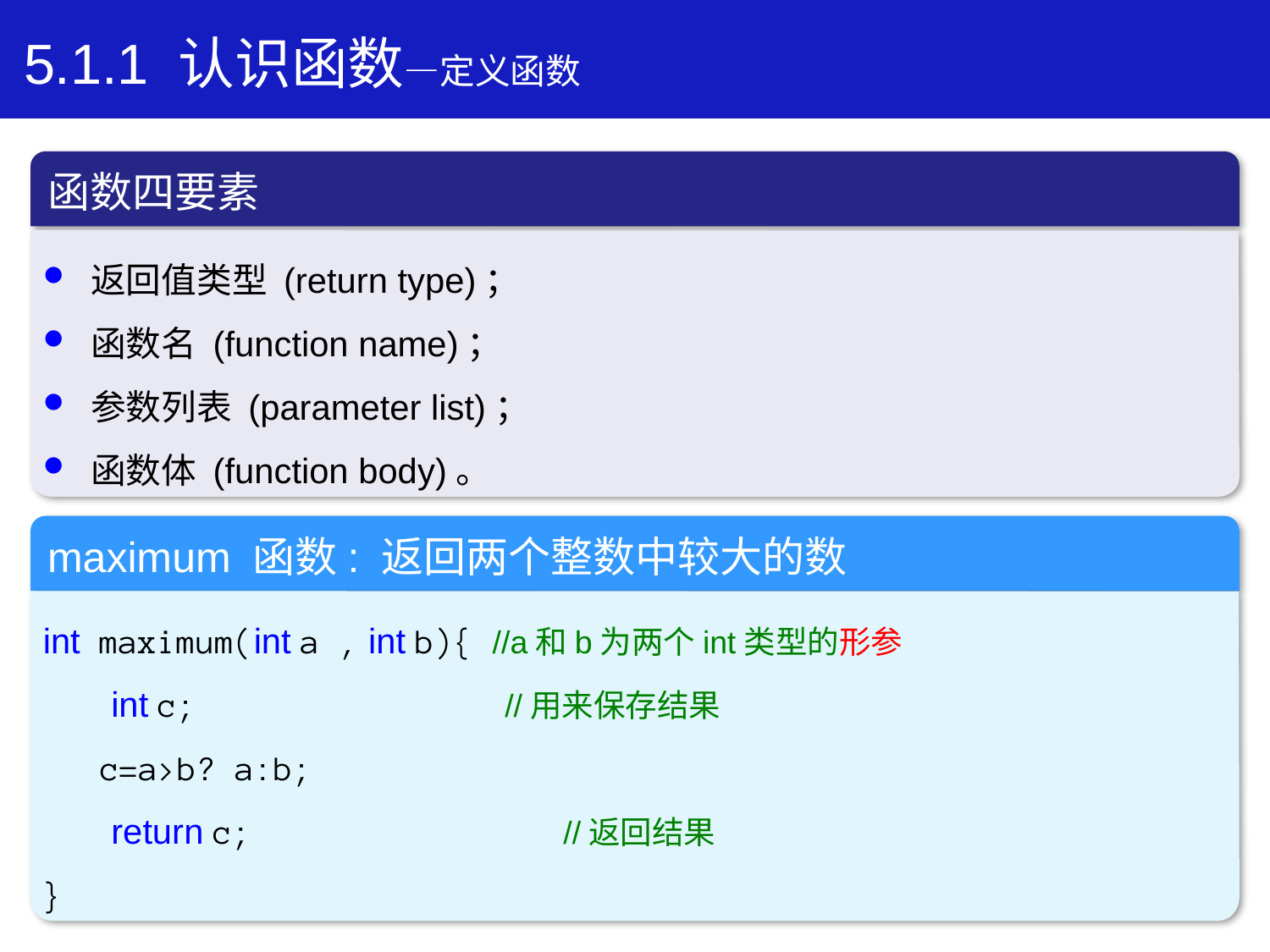

5.1.1 认识函数—定义函数
函数四要素
返回值类型 (return type)；
函数名 (function name)；
参数列表 (parameter list)；
函数体 (function body)。
学习目标
maximum 函数: 返回两个整数中较大的数
int  maximum(int a , int b){ //a和b为两个int类型的形参
       int c;                //用来保存结果
   c=a>b? a:b;
       return c;                                //返回结果
}
5